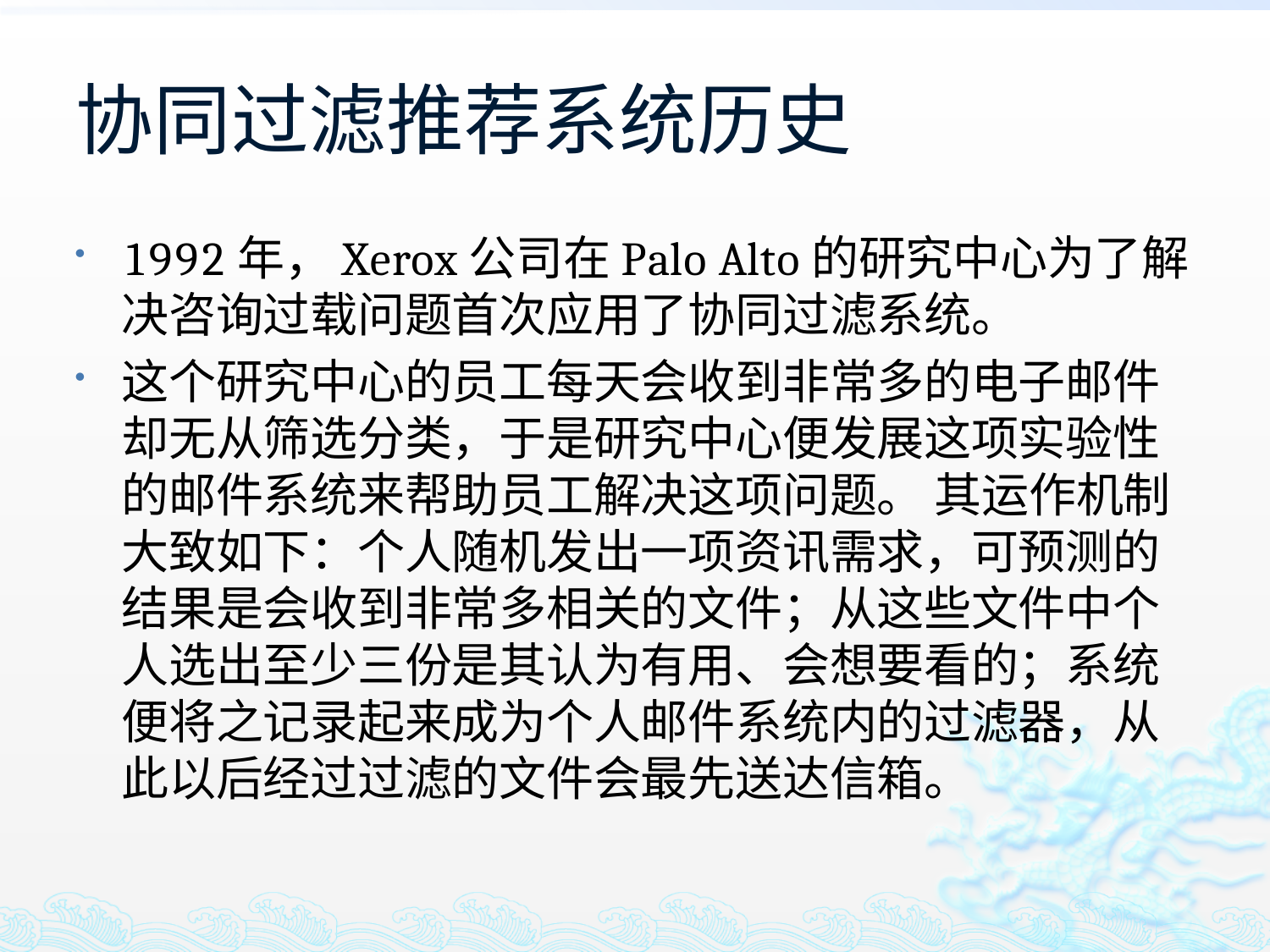

# 协同过滤推荐系统历史
1992年，Xerox公司在Palo Alto的研究中心为了解决咨询过载问题首次应用了协同过滤系统。
这个研究中心的员工每天会收到非常多的电子邮件却无从筛选分类，于是研究中心便发展这项实验性的邮件系统来帮助员工解决这项问题。 其运作机制大致如下：个人随机发出一项资讯需求，可预测的结果是会收到非常多相关的文件；从这些文件中个人选出至少三份是其认为有用、会想要看的；系统便将之记录起来成为个人邮件系统内的过滤器，从此以后经过过滤的文件会最先送达信箱。